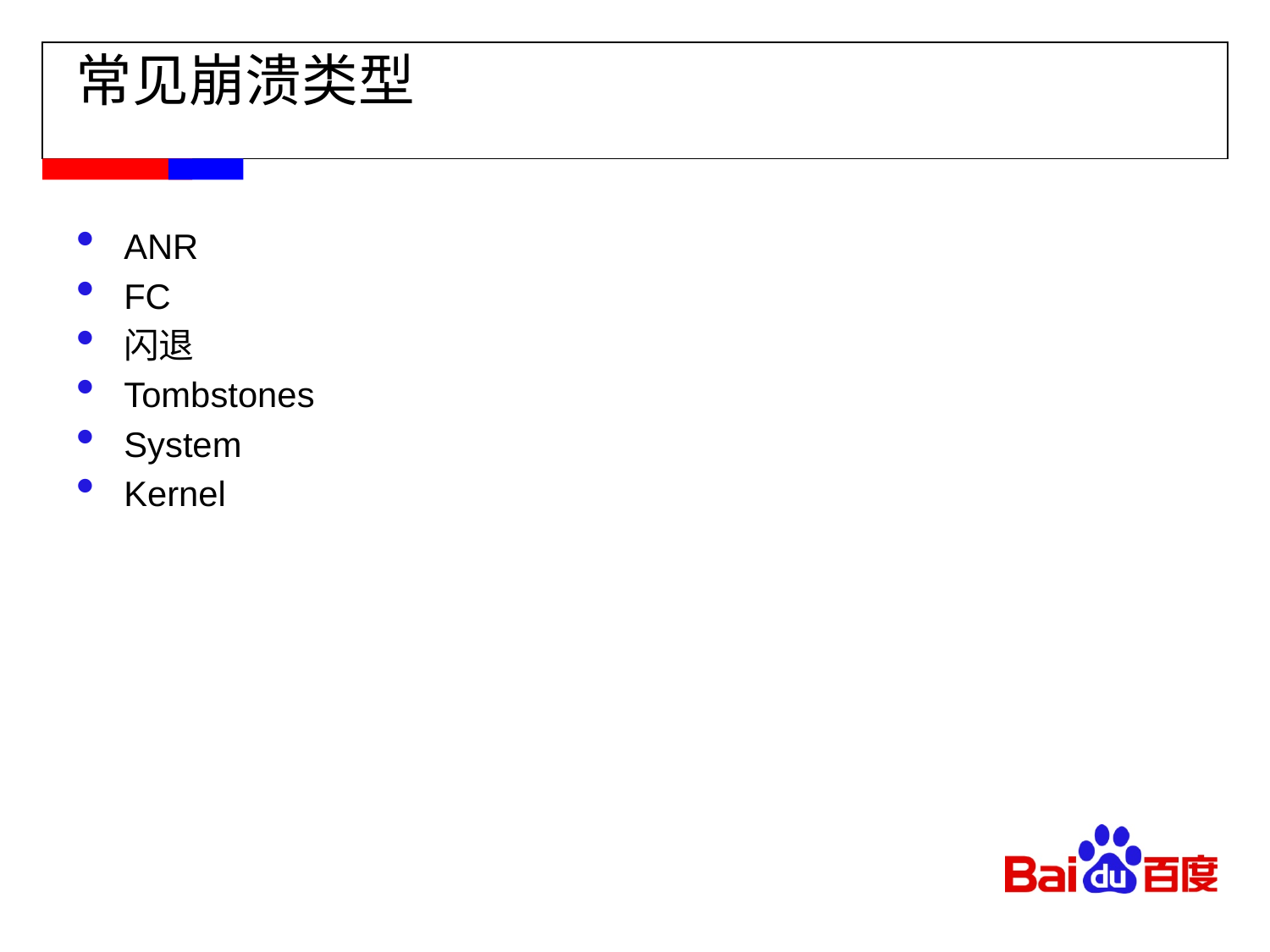

# 常见崩溃类型
ANR
FC
闪退
Tombstones
System
Kernel